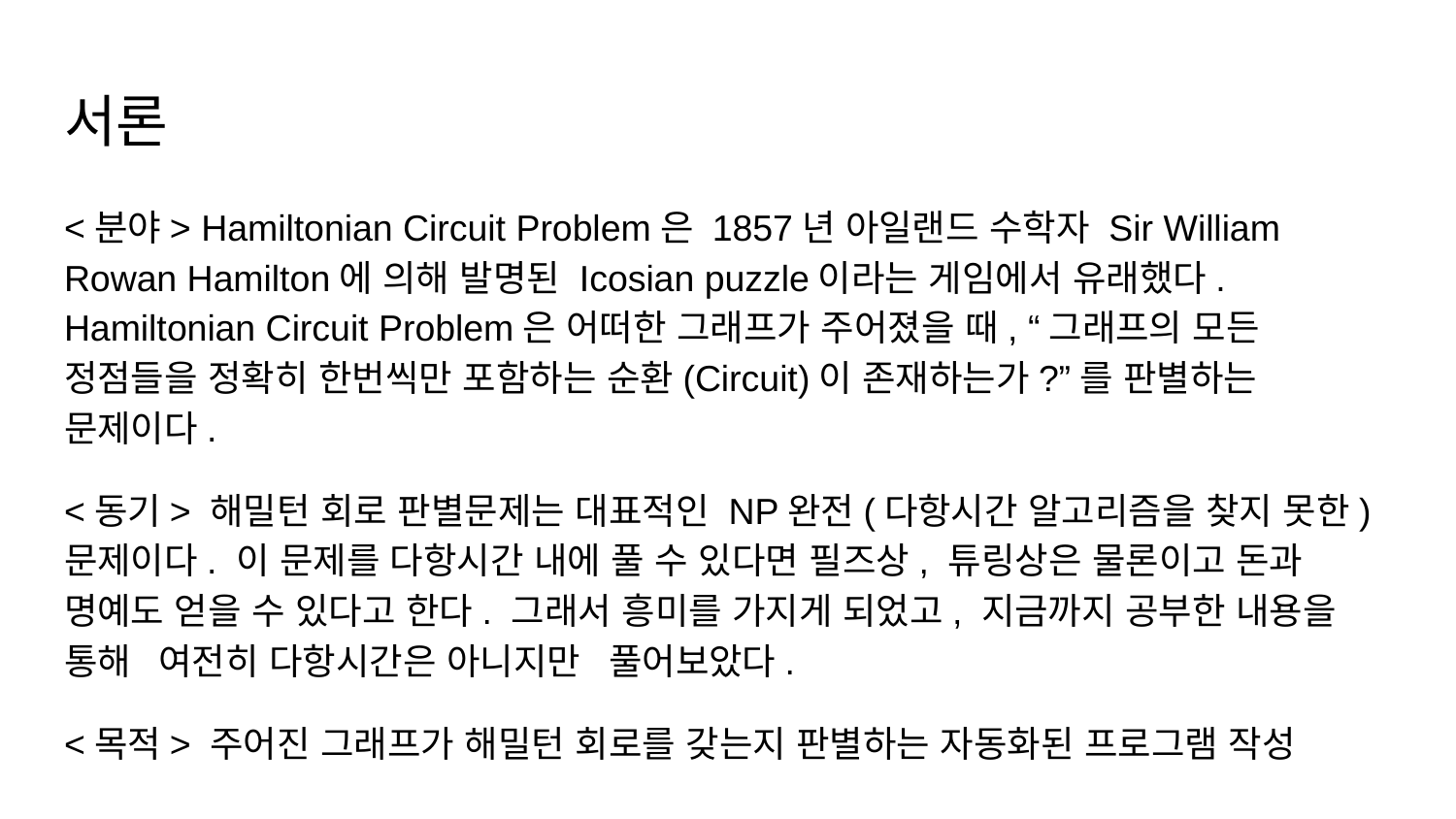

# 서론
<분야> Hamiltonian Circuit Problem은 1857년 아일랜드 수학자 Sir William Rowan Hamilton에 의해 발명된 Icosian puzzle이라는 게임에서 유래했다. Hamiltonian Circuit Problem은 어떠한 그래프가 주어졌을 때, “그래프의 모든 정점들을 정확히 한번씩만 포함하는 순환(Circuit)이 존재하는가?”를 판별하는 문제이다.
<동기> 해밀턴 회로 판별문제는 대표적인 NP­완전(다항시간 알고리즘을 찾지 못한)문제이다. 이 문제를 다항시간 내에 풀 수 있다면 필즈상, 튜링상은 물론이고 돈과 명예도 얻을 수 있다고 한다. 그래서 흥미를 가지게 되었고, 지금까지 공부한 내용을 통해 ­여전히 다항시간은 아니지만­ 풀어보았다.
<목적> 주어진 그래프가 해밀턴 회로를 갖는지 판별하는 자동화된 프로그램 작성